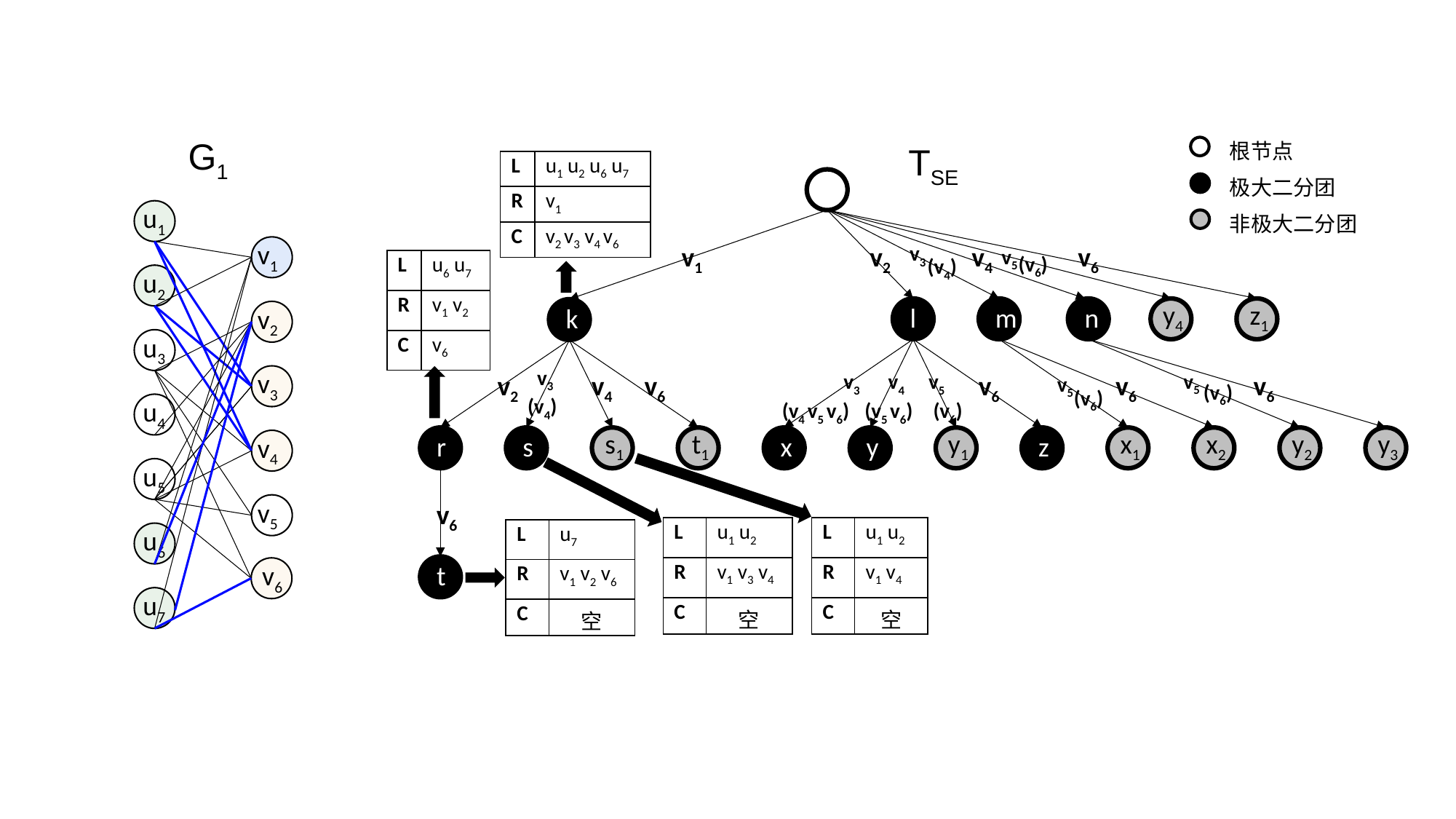

G1
|  | 根节点 |
| --- | --- |
|  | 极大二分团 |
|  | 非极大二分团 |
TSE

| L | u1 u2 u6 u7 |
| --- | --- |
| R | v1 |
| C | v2 v3 v4 v6 |

u1

v1
v1
v2
v4
v6
v3

v5
(v6)
(v4)
| L | u6 u7 |
| --- | --- |
| R | v1 v2 |
| C | v6 |
u2

v2
n
l
m
y4
z1
k

u3

  v3
(v4)
v3
v5
             v3
(v4 v5 v6)
v5
 (v6)
v6
v6
v6
v2
v4
v6
     v4
(v5 v6)
v5

(v6)
(v6)

u4

v4
y3
r
s
s1
t1
x
y
y1
z
x1
x2
y2

u5

v5
v6

| L | u1 u2 |
| --- | --- |
| R | v1 v3 v4 |
| C | 空 |
| L | u1 u2 |
| --- | --- |
| R | v1 v4 |
| C | 空 |
u6
| L | u7 |
| --- | --- |
| R | v1 v2 v6 |
| C | 空 |

v6
t

u7